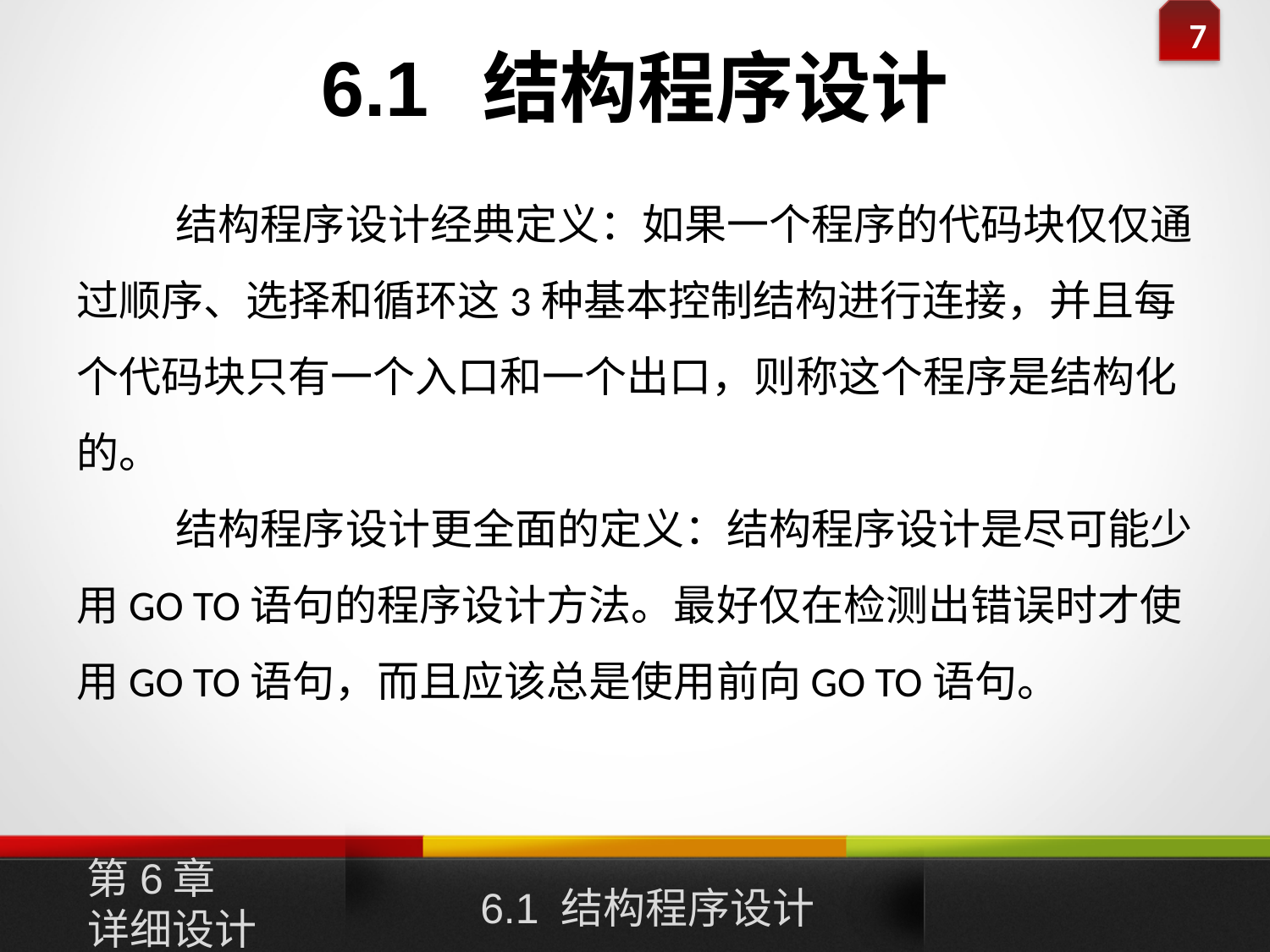

# 6.1  结构程序设计
结构程序设计经典定义：如果一个程序的代码块仅仅通过顺序、选择和循环这3种基本控制结构进行连接，并且每个代码块只有一个入口和一个出口，则称这个程序是结构化的。
结构程序设计更全面的定义：结构程序设计是尽可能少用GO TO语句的程序设计方法。最好仅在检测出错误时才使用GO TO语句，而且应该总是使用前向GO TO语句。
第6章
详细设计
6.1 结构程序设计